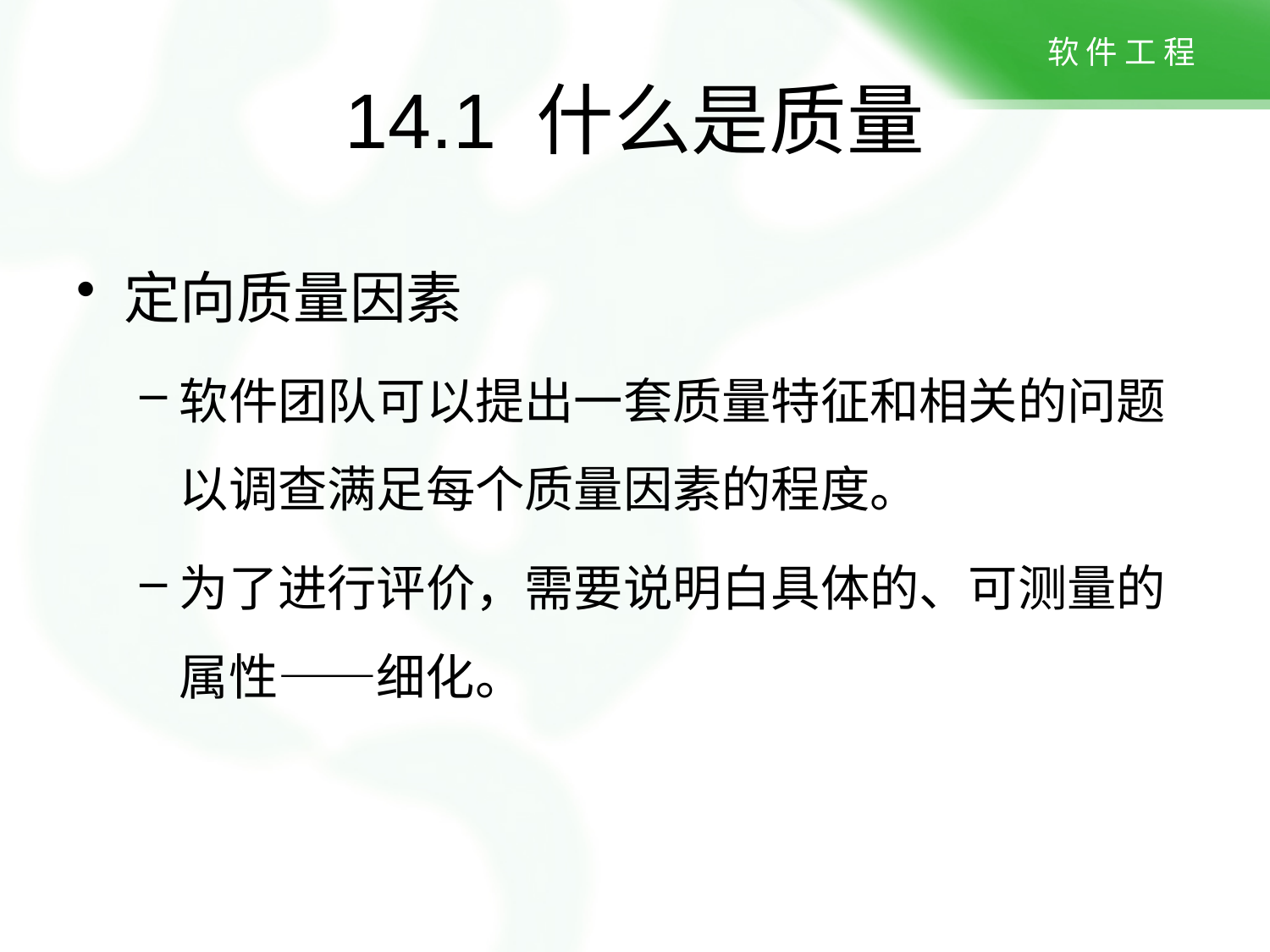

# 14.1 什么是质量
定向质量因素
软件团队可以提出一套质量特征和相关的问题以调查满足每个质量因素的程度。
为了进行评价，需要说明白具体的、可测量的属性——细化。